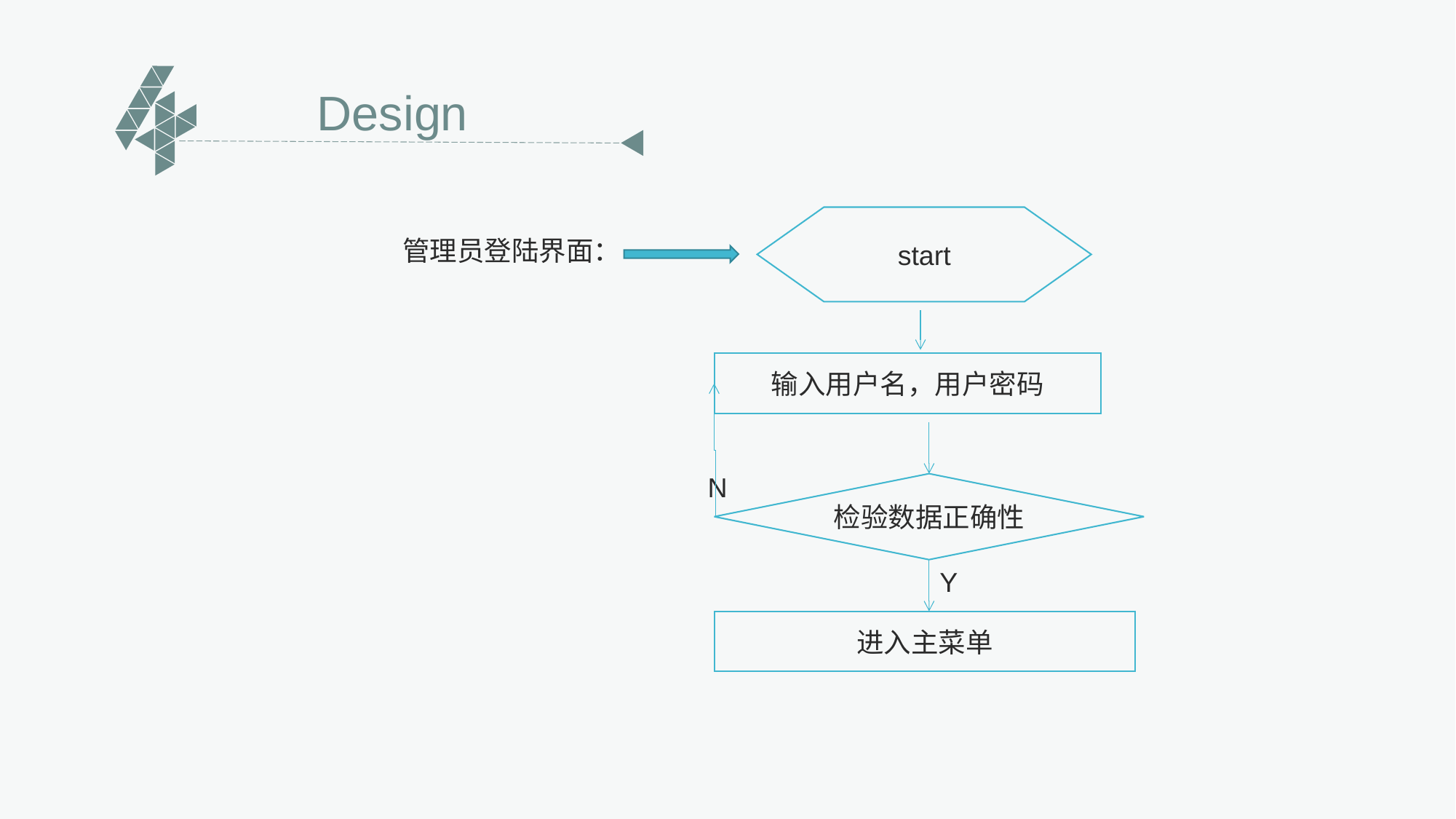

Design

start
输入用户名，用户密码
N
检验数据正确性
Y
进入主菜单
管理员登陆界面：